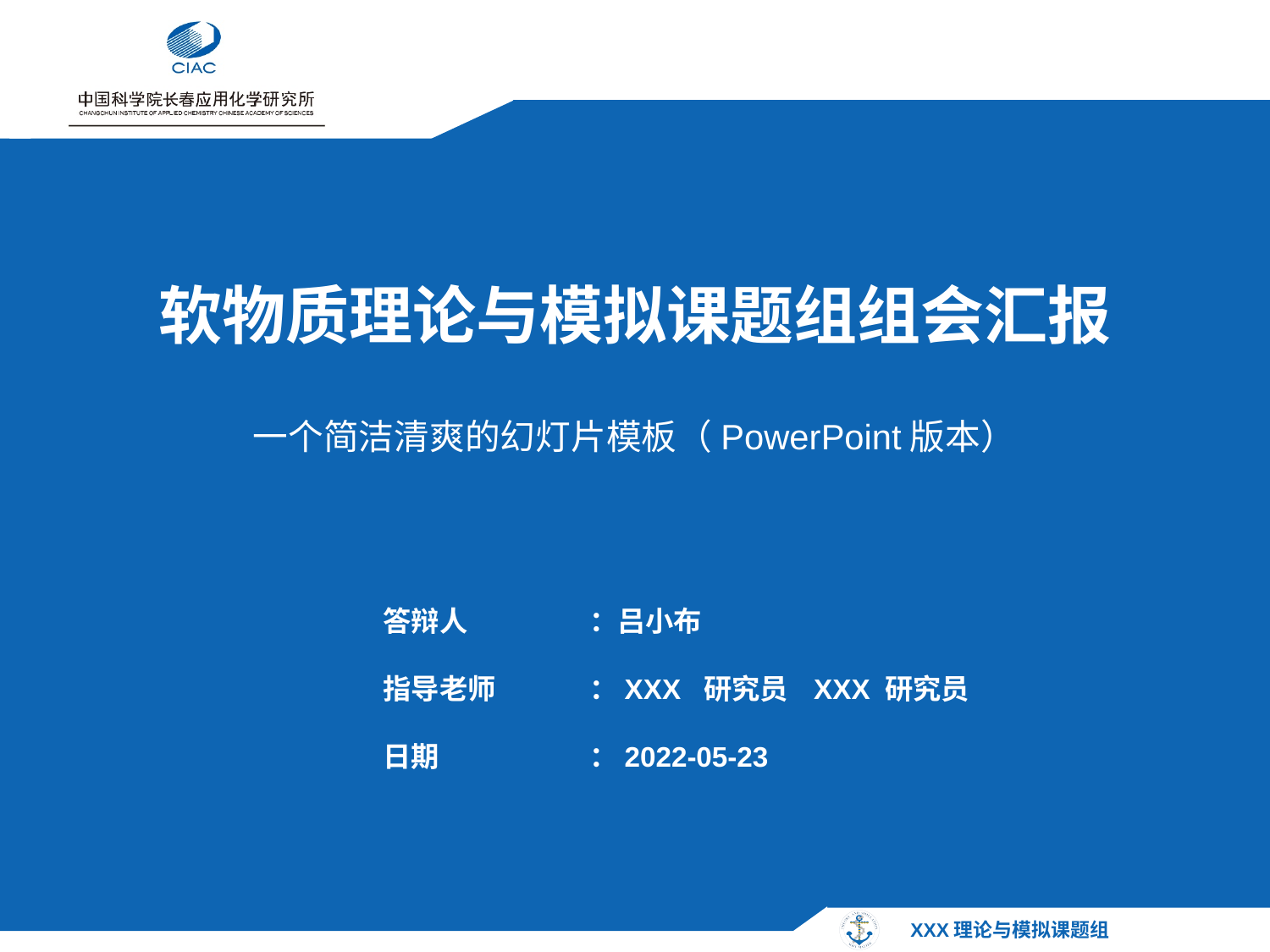

软物质理论与模拟课题组组会汇报
一个简洁清爽的幻灯片模板（PowerPoint版本）
答辩人
指导老师
日期
：吕小布
：XXX  研究员   XXX 研究员
：2022-05-23
1